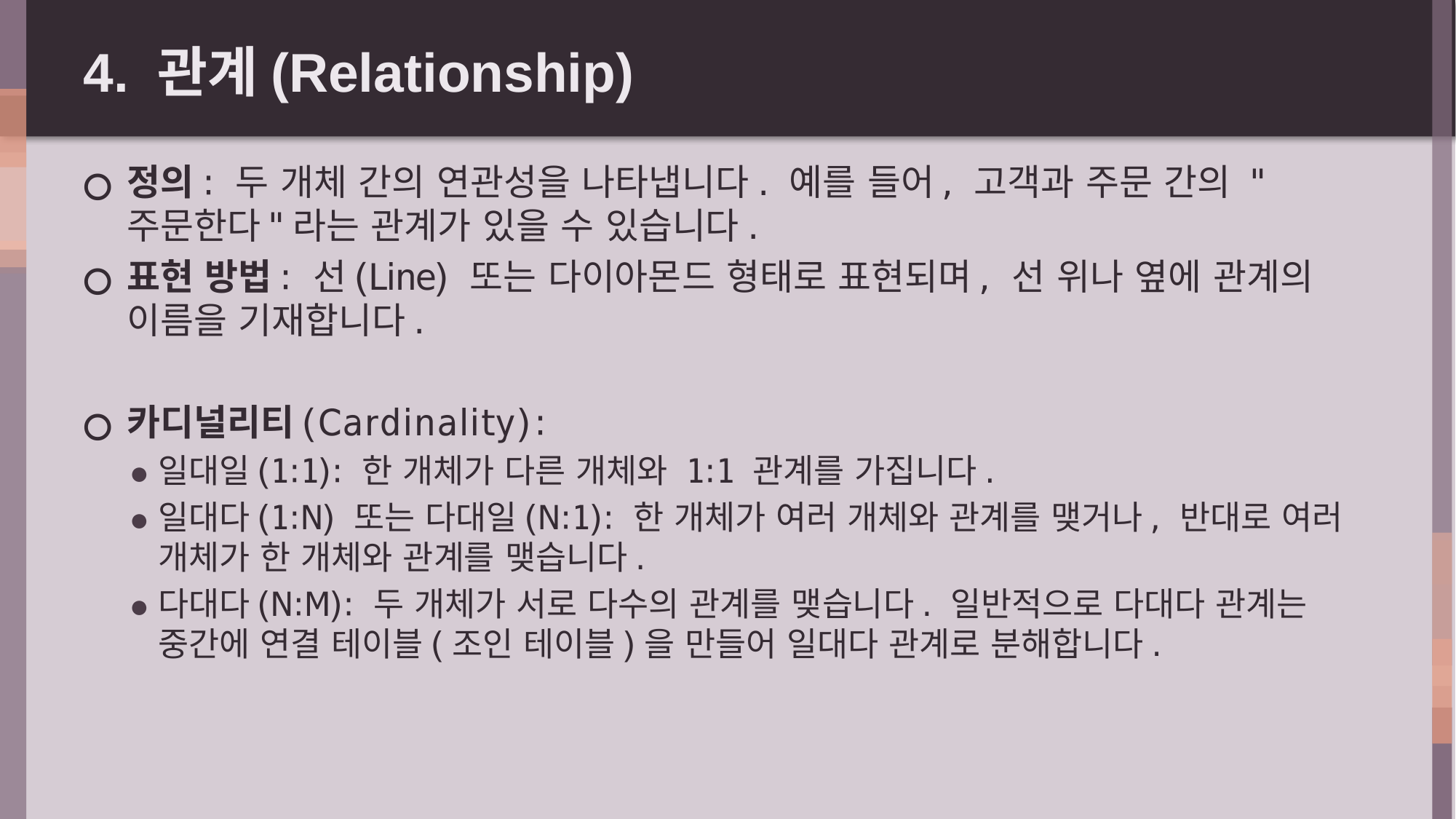

# 4. 관계(Relationship)
정의: 두 개체 간의 연관성을 나타냅니다. 예를 들어, 고객과 주문 간의 "주문한다"라는 관계가 있을 수 있습니다.
표현 방법: 선(Line) 또는 다이아몬드 형태로 표현되며, 선 위나 옆에 관계의 이름을 기재합니다.

카디널리티(Cardinality):
일대일(1:1): 한 개체가 다른 개체와 1:1 관계를 가집니다.
일대다(1:N) 또는 다대일(N:1): 한 개체가 여러 개체와 관계를 맺거나, 반대로 여러 개체가 한 개체와 관계를 맺습니다.
다대다(N:M): 두 개체가 서로 다수의 관계를 맺습니다. 일반적으로 다대다 관계는 중간에 연결 테이블(조인 테이블)을 만들어 일대다 관계로 분해합니다.